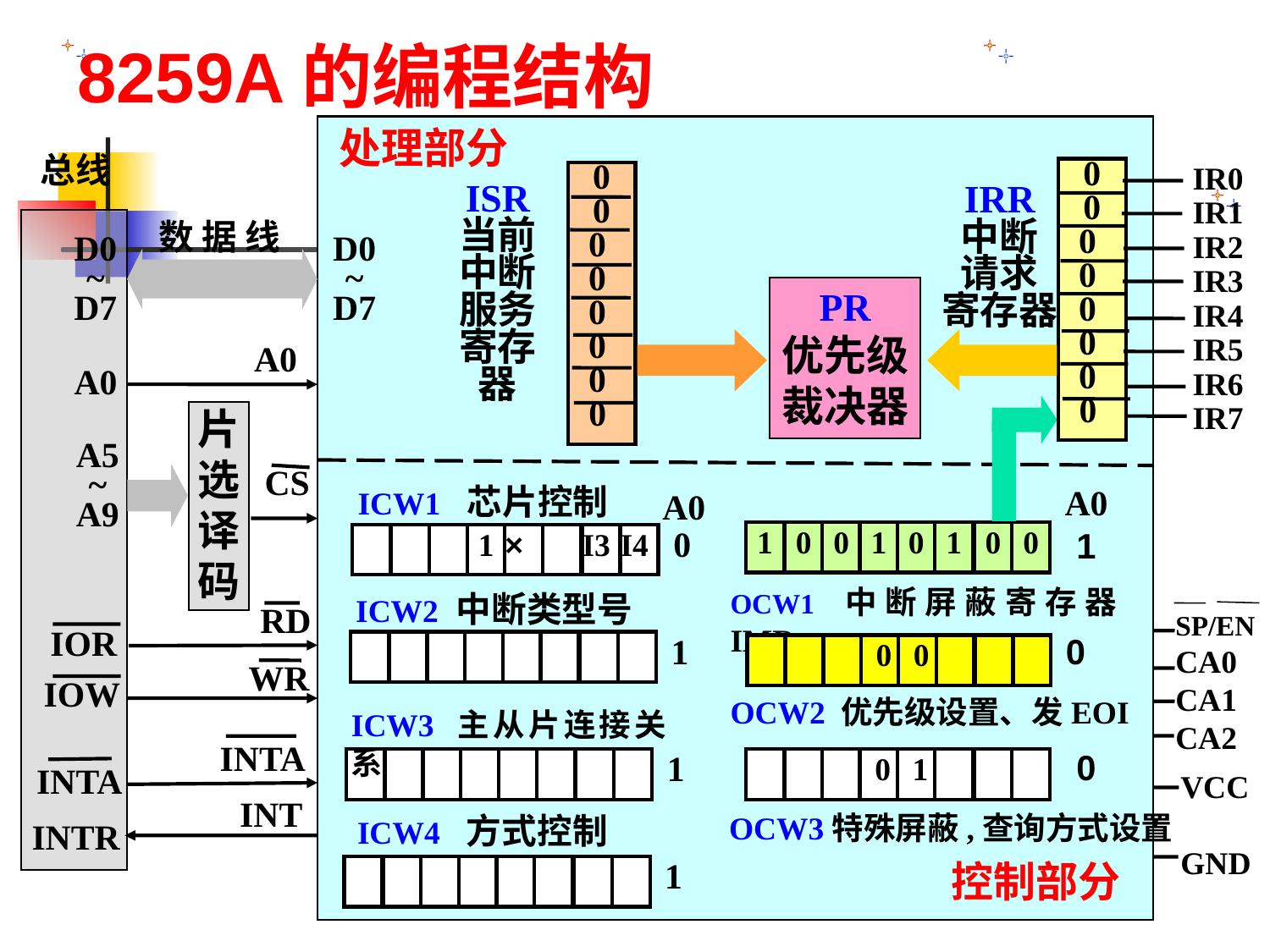

8259A的编程结构

处理部分
总线

IR0
IR1
IR2
IR3
IR4
IR5
IR6
IR7

0
0
0
0
0
0
0
0

0
0
0
0
0
0
0
0

ISR
当前
中断
服务
寄存
器

IRR
中断
请求
寄存器

数 据 线

D0
~
D7
D0
~
D7

PR
优先级
裁决器

A0

A0

片
选
译
码

A5
~
A9

CS

ICW1  芯片控制
A0
1
0
0
A0
0
1
1
1

1
0
0
1
0
1
0
0

1
×

I3
I4
OCW1 中断屏蔽寄存器  IMR
ICW2 中断类型号
RD

SP/EN
CA0
CA1
CA2

IOR

0
0

WR

IOW

OCW2 优先级设置、发EOI

ICW3 主从片连接关系
 INTA

0
1

INTA

VCC

GND

INT
OCW3特殊屏蔽,查询方式设置
 ICW4  方式控制
INTR

控制部分